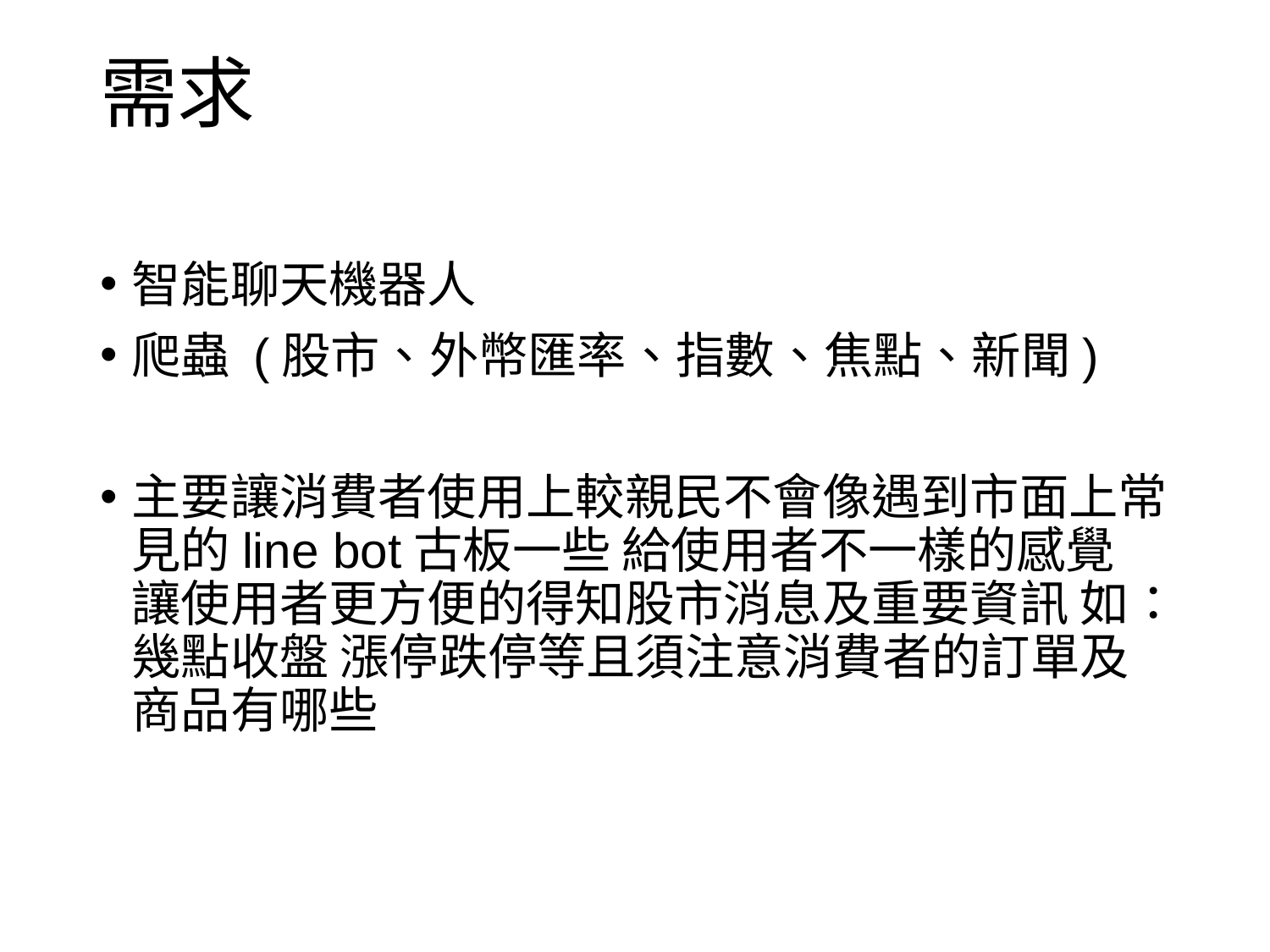

# 需求
智能聊天機器人
爬蟲 (股市、外幣匯率、指數、焦點、新聞)

主要讓消費者使用上較親民不會像遇到市面上常見的line bot古板一些 給使用者不一樣的感覺 讓使用者更方便的得知股市消息及重要資訊 如：幾點收盤 漲停跌停等且須注意消費者的訂單及商品有哪些